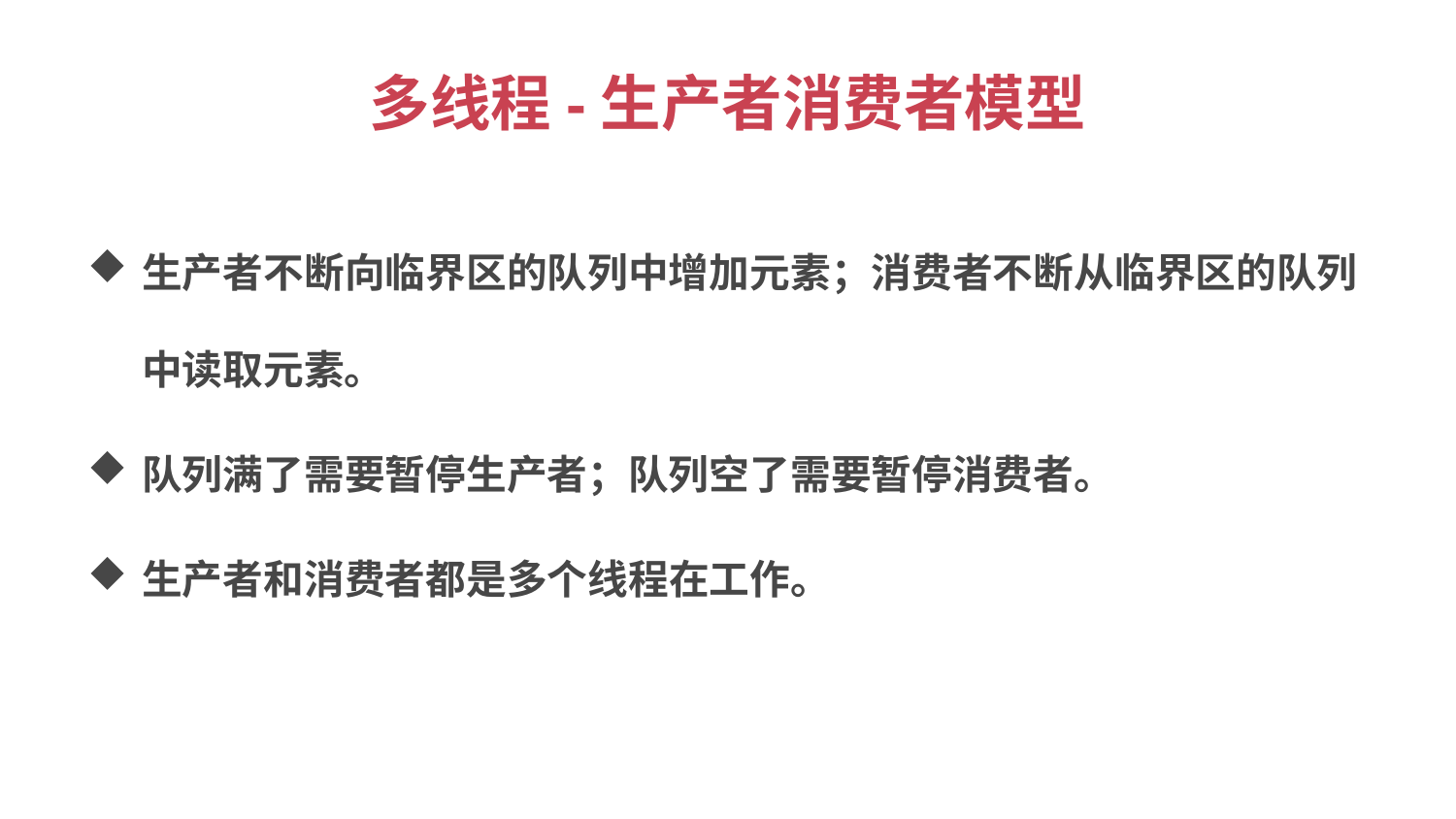

# 多线程-生产者消费者模型
生产者不断向临界区的队列中增加元素；消费者不断从临界区的队列中读取元素。
队列满了需要暂停生产者；队列空了需要暂停消费者。
生产者和消费者都是多个线程在工作。